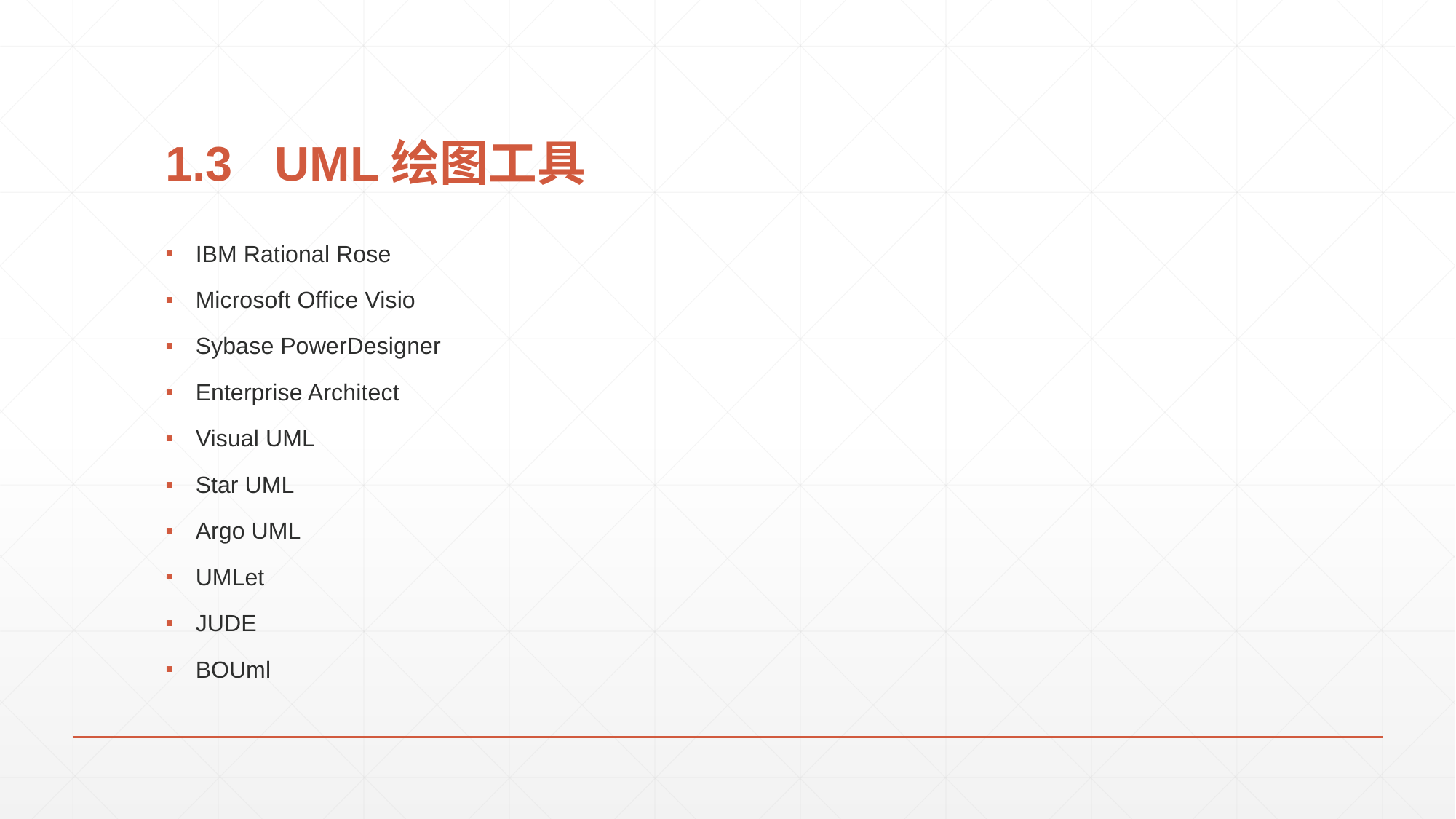

# 1.3	UML绘图工具
IBM Rational Rose
Microsoft Office Visio
Sybase PowerDesigner
Enterprise Architect
Visual UML
Star UML
Argo UML
UMLet
JUDE
BOUml